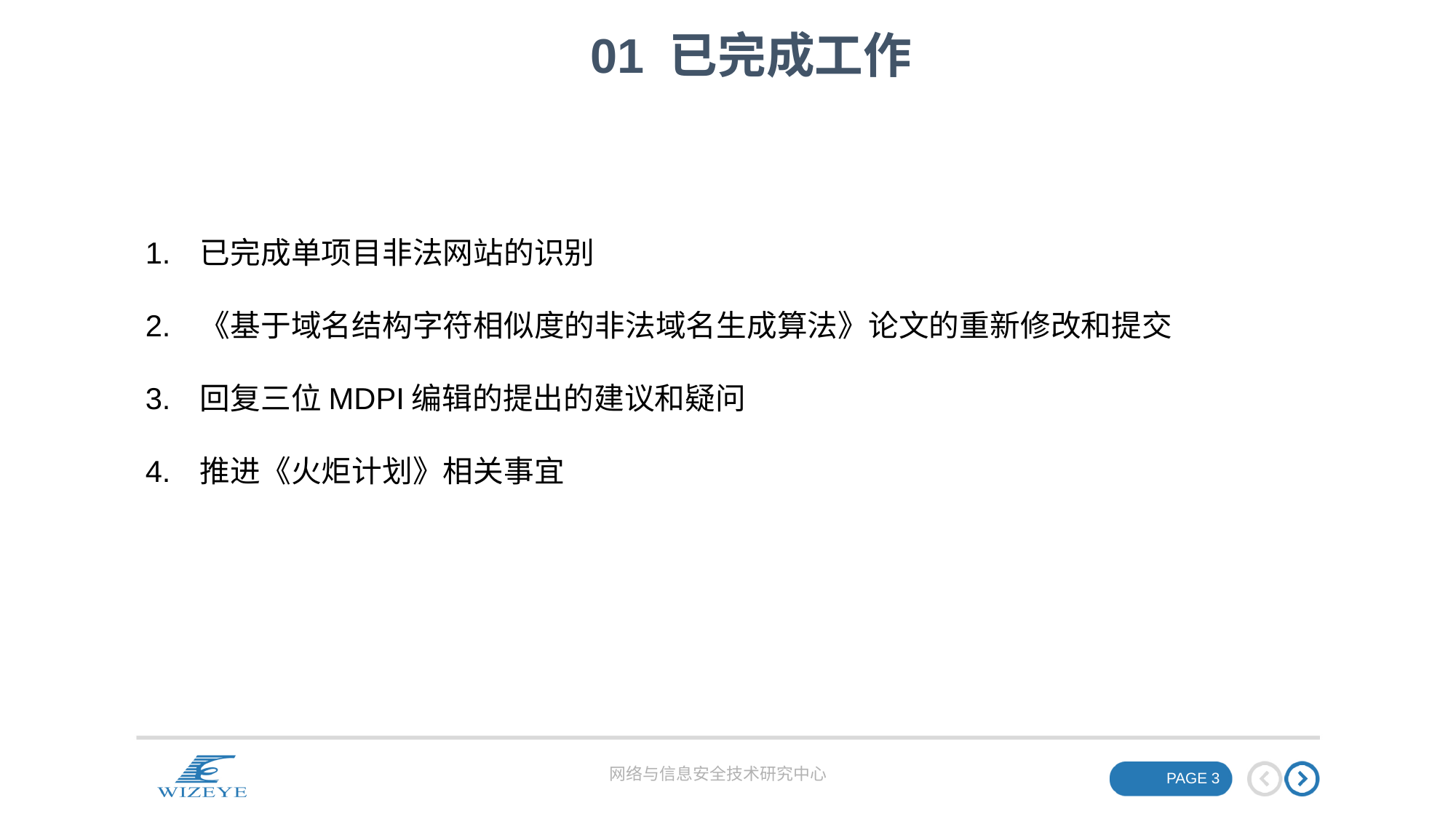

01 已完成工作
已完成单项目非法网站的识别
《基于域名结构字符相似度的非法域名生成算法》论文的重新修改和提交
回复三位MDPI编辑的提出的建议和疑问
推进《火炬计划》相关事宜
网络与信息安全技术研究中心
PAGE 3